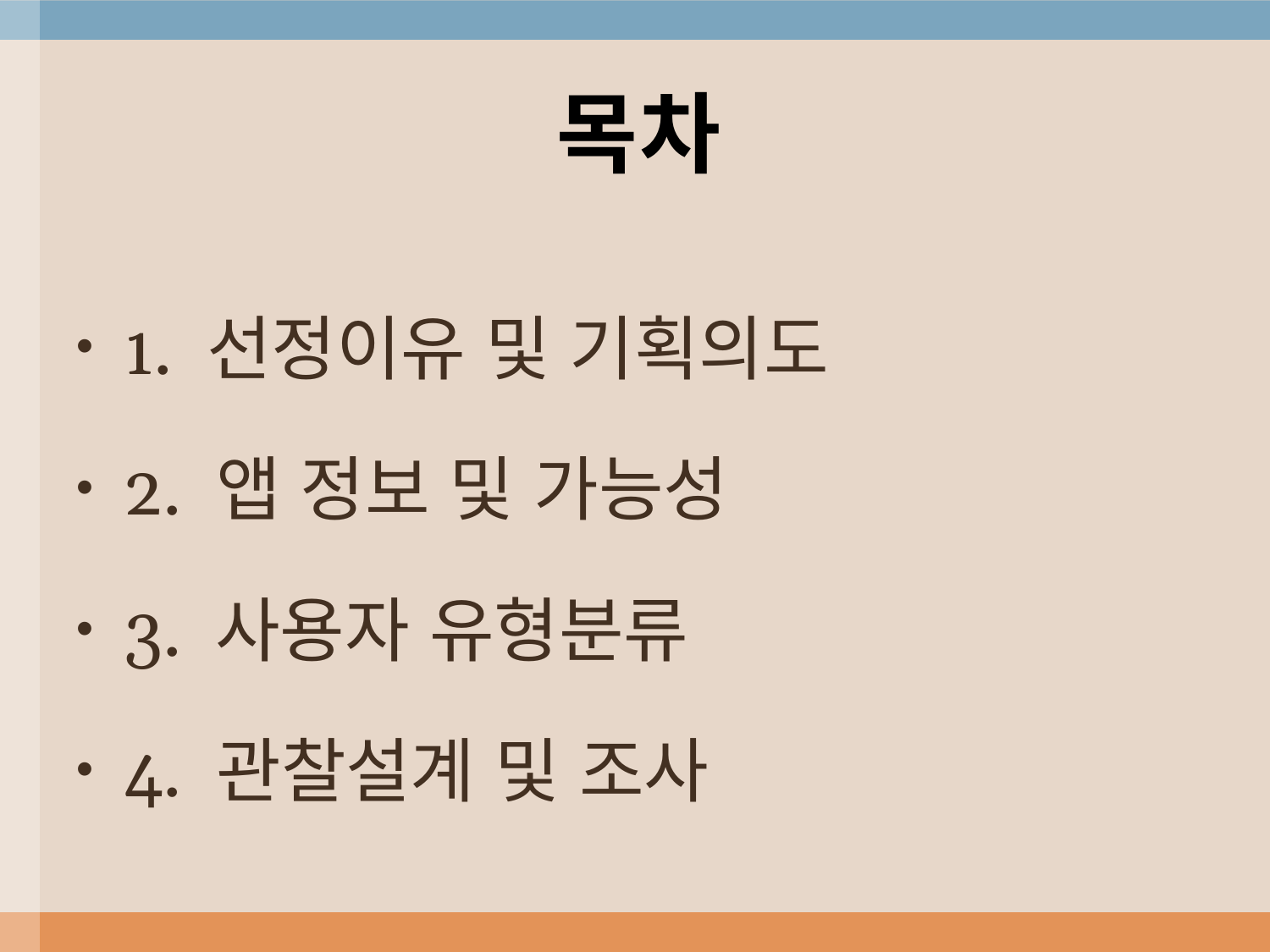

# 목차
1. 선정이유 및 기획의도
2. 앱 정보 및 가능성
3. 사용자 유형분류
4. 관찰설계 및 조사